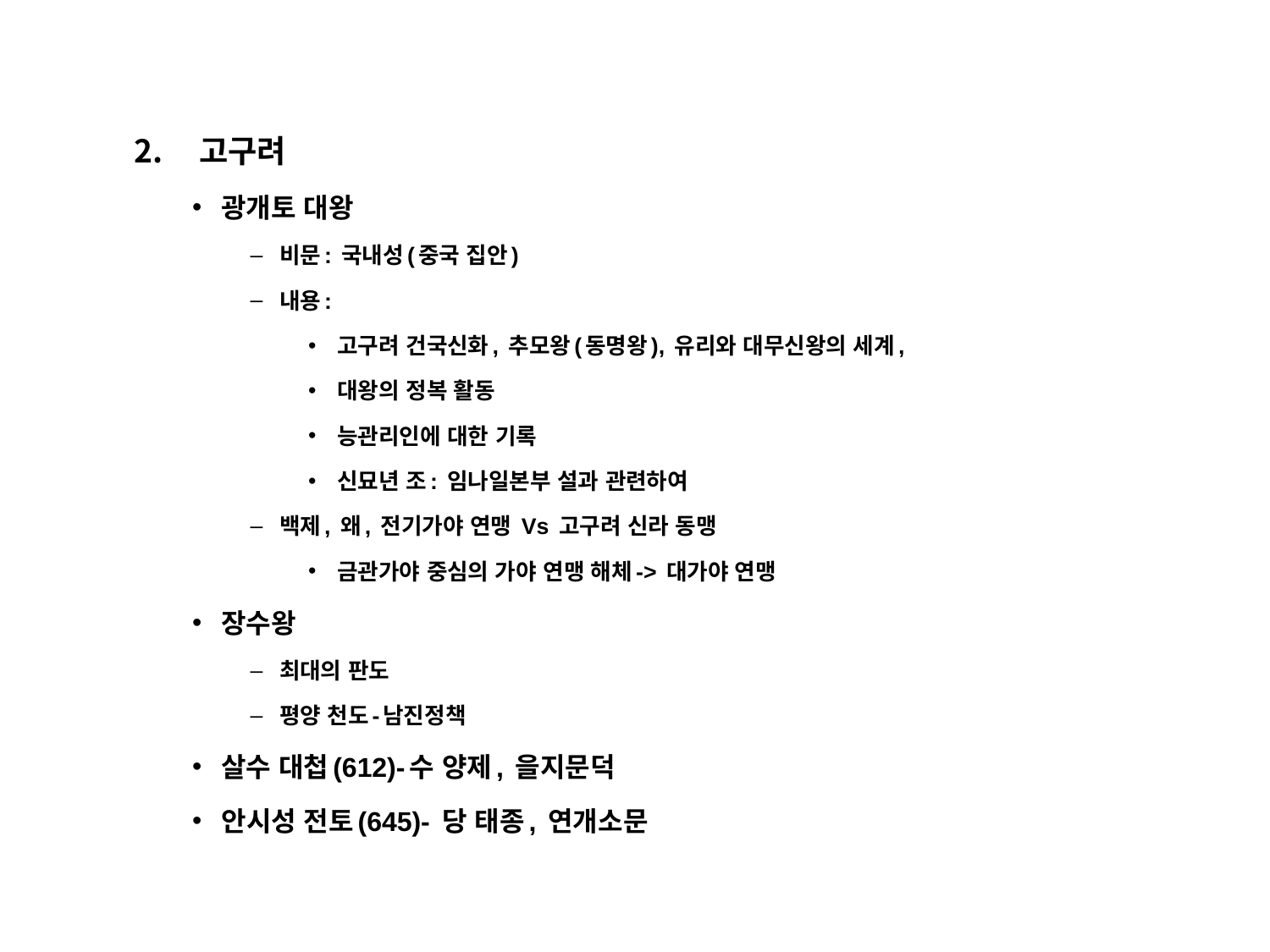

고구려
광개토 대왕
비문: 국내성(중국 집안)
내용:
고구려 건국신화, 추모왕(동명왕), 유리와 대무신왕의 세계,
대왕의 정복 활동
능관리인에 대한 기록
신묘년 조: 임나일본부 설과 관련하여
백제, 왜, 전기가야 연맹 Vs 고구려 신라 동맹
금관가야 중심의 가야 연맹 해체-> 대가야 연맹
장수왕
최대의 판도
평양 천도-남진정책
살수 대첩(612)-수 양제, 을지문덕
안시성 전토(645)- 당 태종, 연개소문